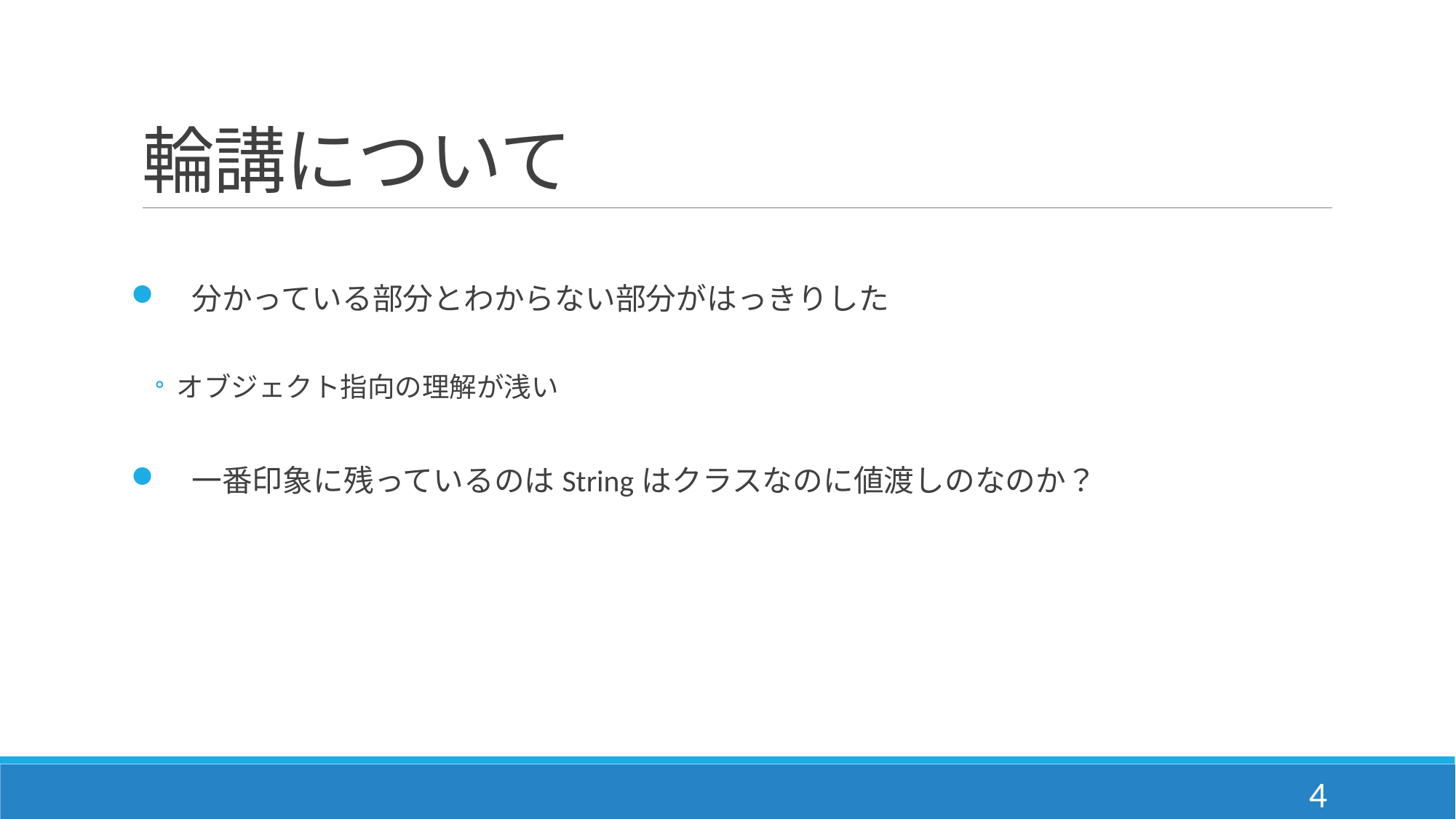

# 輪講について

　分かっている部分とわからない部分がはっきりした

オブジェクト指向の理解が浅い

　一番印象に残っているのはStringはクラスなのに値渡しのなのか？
4